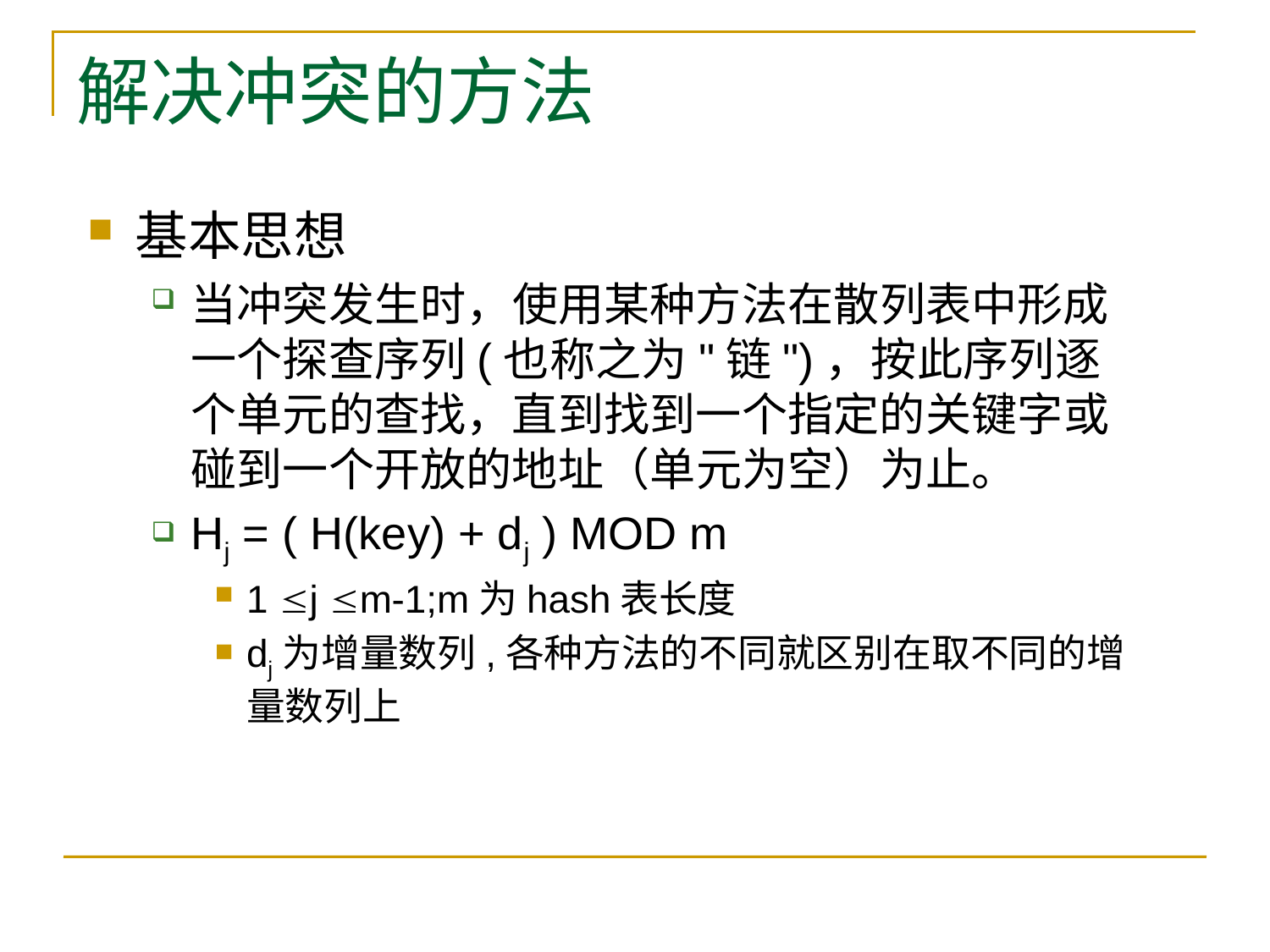

# 解决冲突的方法
基本思想
当冲突发生时，使用某种方法在散列表中形成一个探查序列(也称之为"链")，按此序列逐个单元的查找，直到找到一个指定的关键字或碰到一个开放的地址（单元为空）为止。
Hj = ( H(key) + dj ) MOD m
1 ≤j ≤m-1;m为hash表长度
dj为增量数列,各种方法的不同就区别在取不同的增量数列上